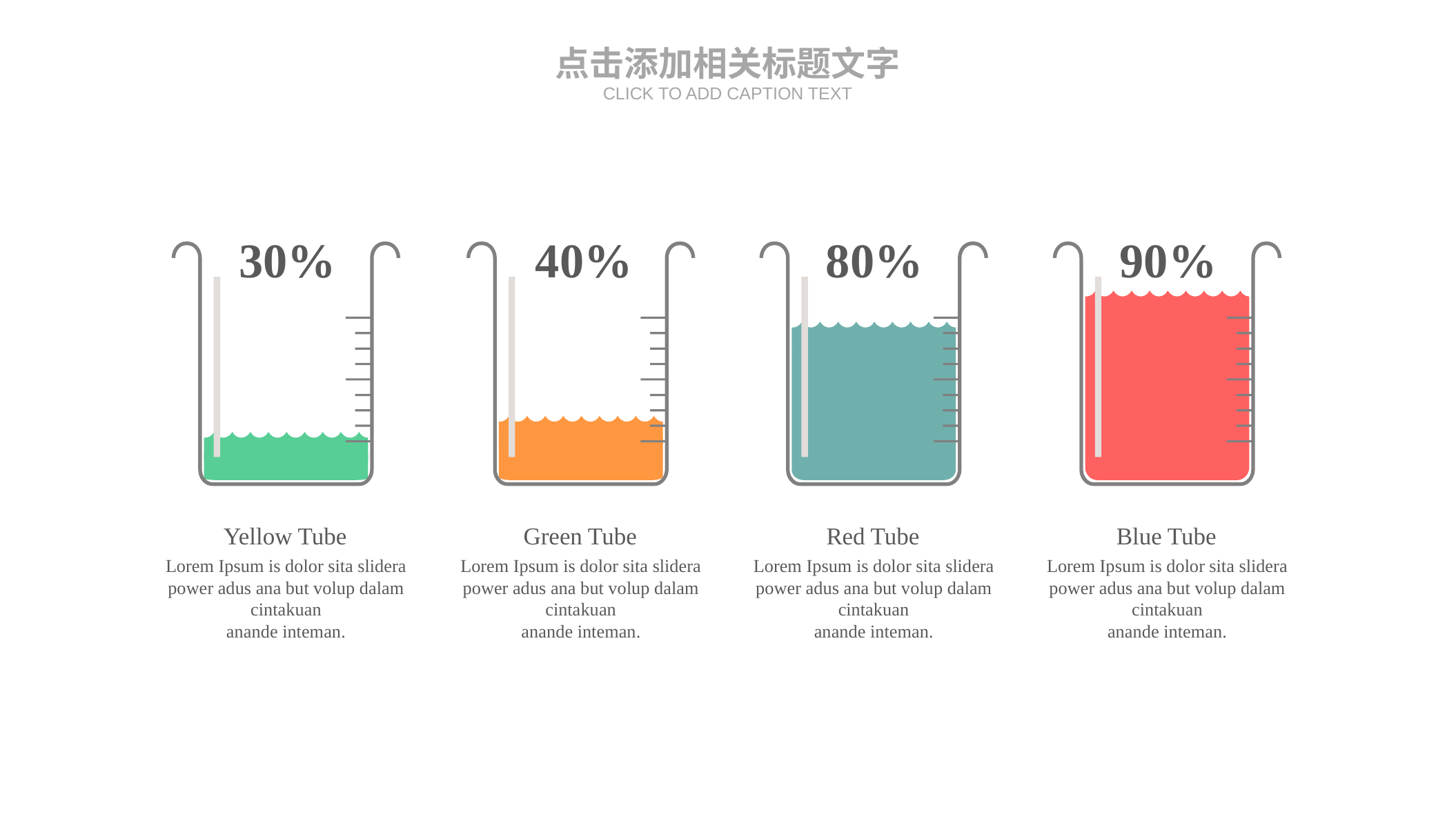

点击添加相关标题文字
CLICK TO ADD CAPTION TEXT
30%
40%
80%
90%

Yellow Tube
Lorem Ipsum is dolor sita slidera power adus ana but volup dalam cintakuan
anande inteman.
Green Tube
Lorem Ipsum is dolor sita slidera power adus ana but volup dalam cintakuan
anande inteman.
Red Tube
Lorem Ipsum is dolor sita slidera power adus ana but volup dalam cintakuan
anande inteman.
Blue Tube
Lorem Ipsum is dolor sita slidera power adus ana but volup dalam cintakuan
anande inteman.